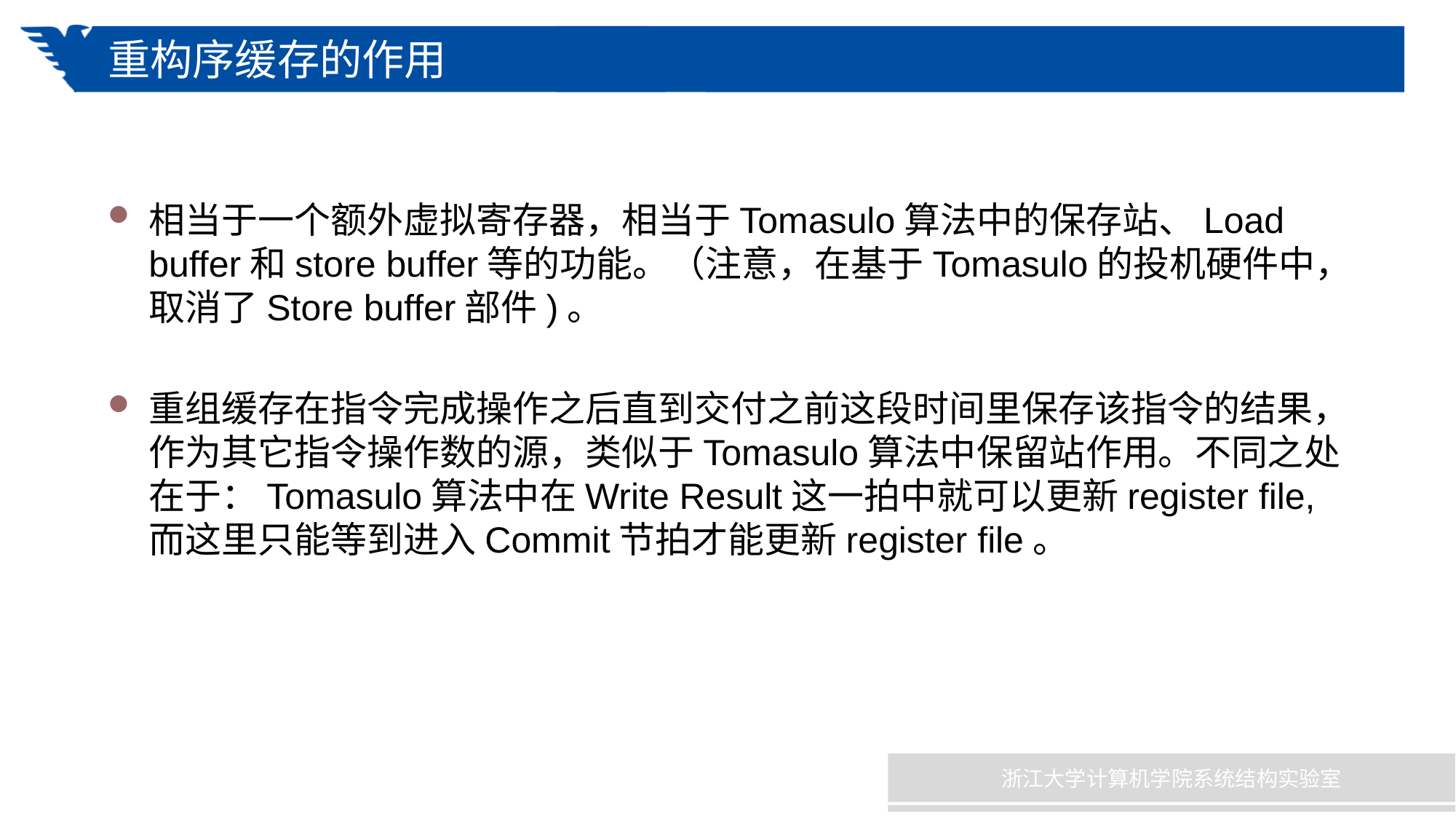

# 重构序缓存的作用
相当于一个额外虚拟寄存器，相当于Tomasulo算法中的保存站、Load buffer和store buffer等的功能。（注意，在基于Tomasulo的投机硬件中，取消了Store buffer部件)。

重组缓存在指令完成操作之后直到交付之前这段时间里保存该指令的结果，作为其它指令操作数的源，类似于Tomasulo算法中保留站作用。不同之处在于：Tomasulo算法中在Write Result这一拍中就可以更新register file,而这里只能等到进入Commit节拍才能更新register file。